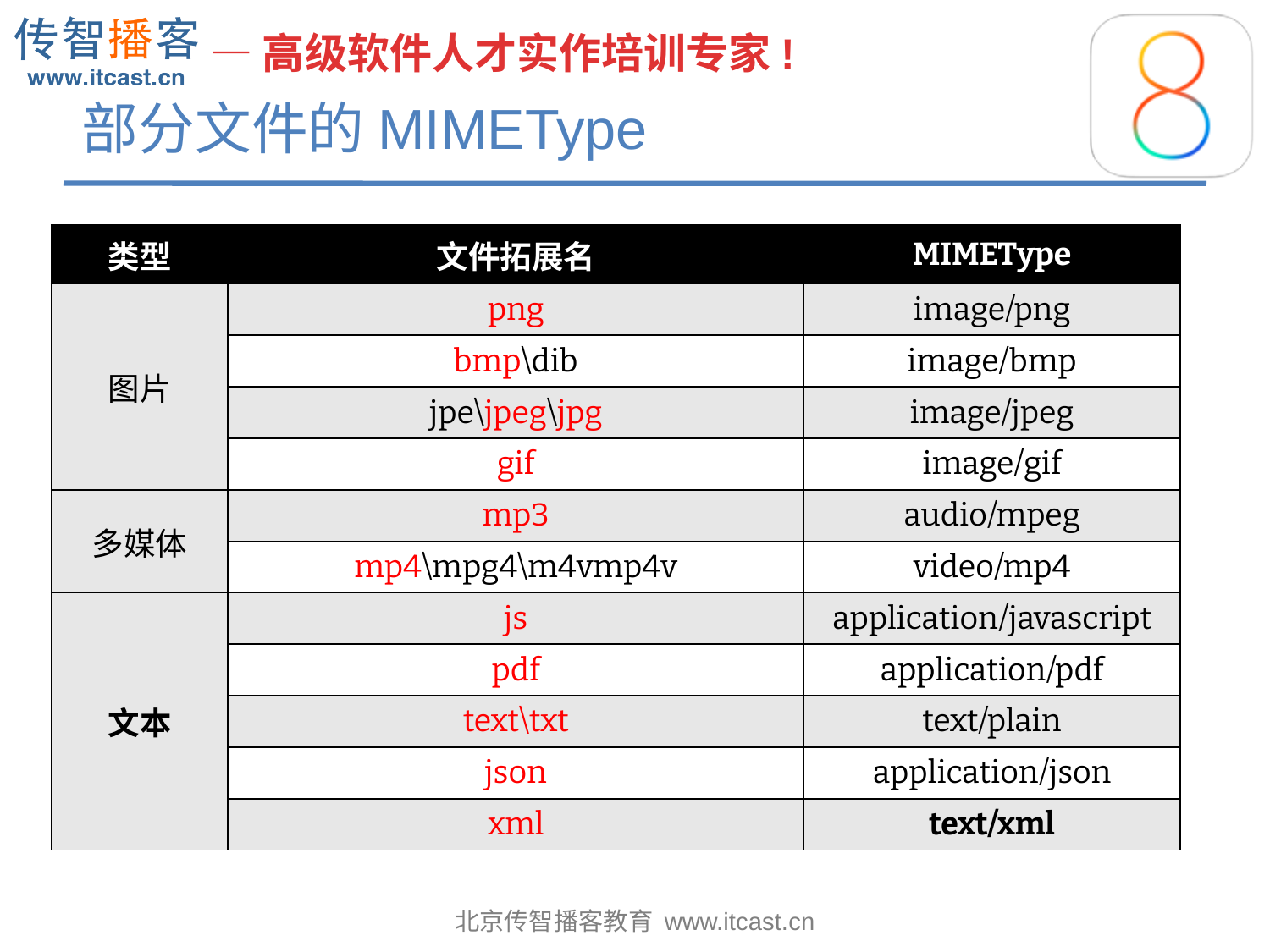

# 部分文件的MIMEType
| 类型 | 文件拓展名 | MIMEType |
| --- | --- | --- |
| 图片 | png | image/png |
|  | bmp\dib | image/bmp |
|  | jpe\jpeg\jpg | image/jpeg |
|  | gif | image/gif |
| 多媒体 | mp3 | audio/mpeg |
|  | mp4\mpg4\m4vmp4v | video/mp4 |
| 文本 | js | application/javascript |
|  | pdf | application/pdf |
|  | text\txt | text/plain |
|  | json | application/json |
|  | xml | text/xml |